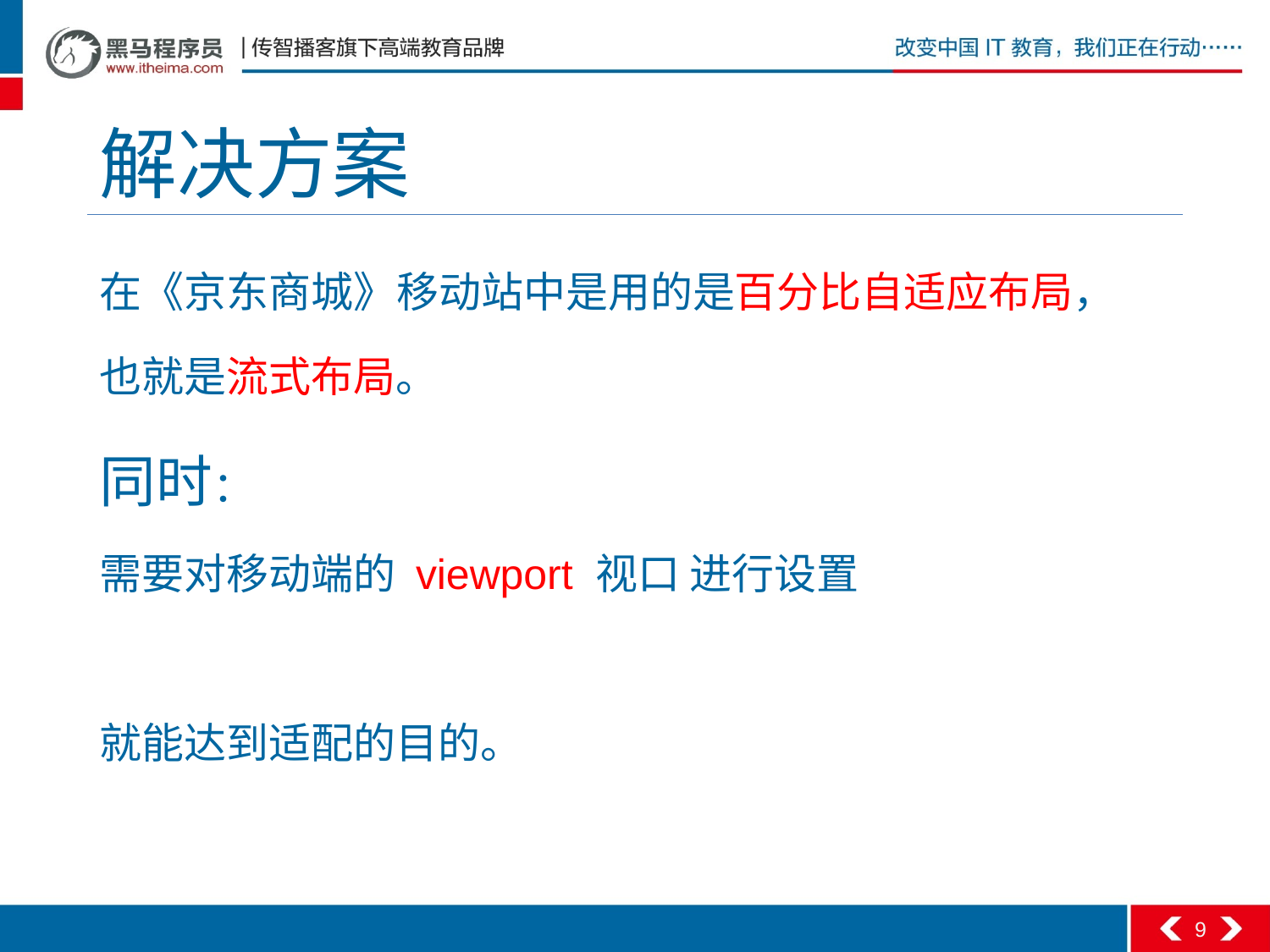

# 解决方案
在《京东商城》移动站中是用的是百分比自适应布局，
也就是流式布局。
同时：
需要对移动端的 viewport 视口 进行设置

就能达到适配的目的。

9